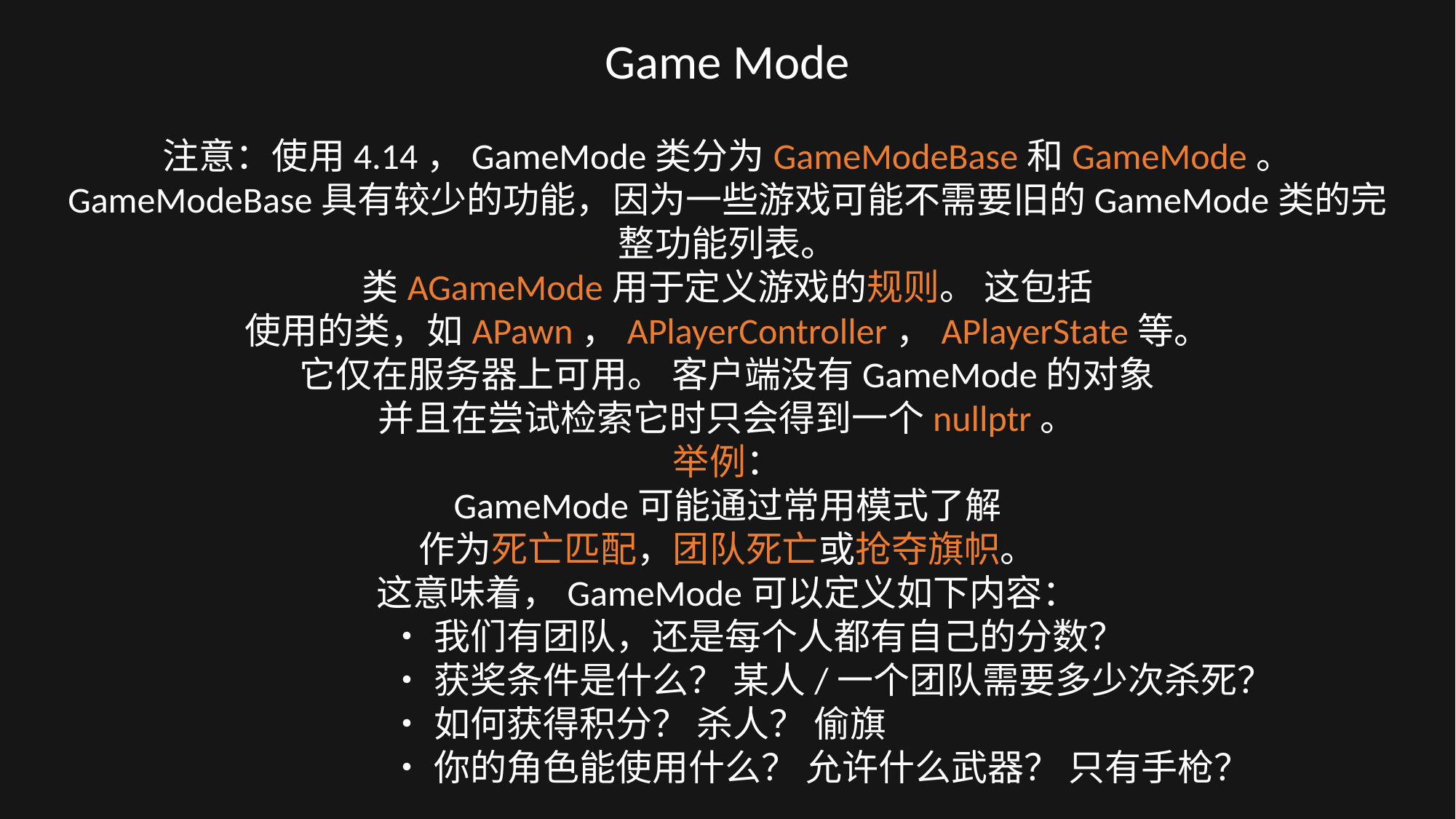

Game Mode

注意：使用4.14，GameMode类分为GameModeBase和GameMode。
GameModeBase具有较少的功能，因为一些游戏可能不需要旧的GameMode类的完整功能列表。
类AGameMode用于定义游戏的规则。 这包括
使用的类，如APawn，APlayerController，APlayerState等。
它仅在服务器上可用。 客户端没有GameMode的对象
并且在尝试检索它时只会得到一个nullptr。
举例：
GameMode可能通过常用模式了解
作为死亡匹配，团队死亡或抢夺旗帜。
这意味着，GameMode可以定义如下内容：
•我们有团队，还是每个人都有自己的分数？
•获奖条件是什么？ 某人/一个团队需要多少次杀死？
•如何获得积分？ 杀人？ 偷旗
•你的角色能使用什么？ 允许什么武器？ 只有手枪？